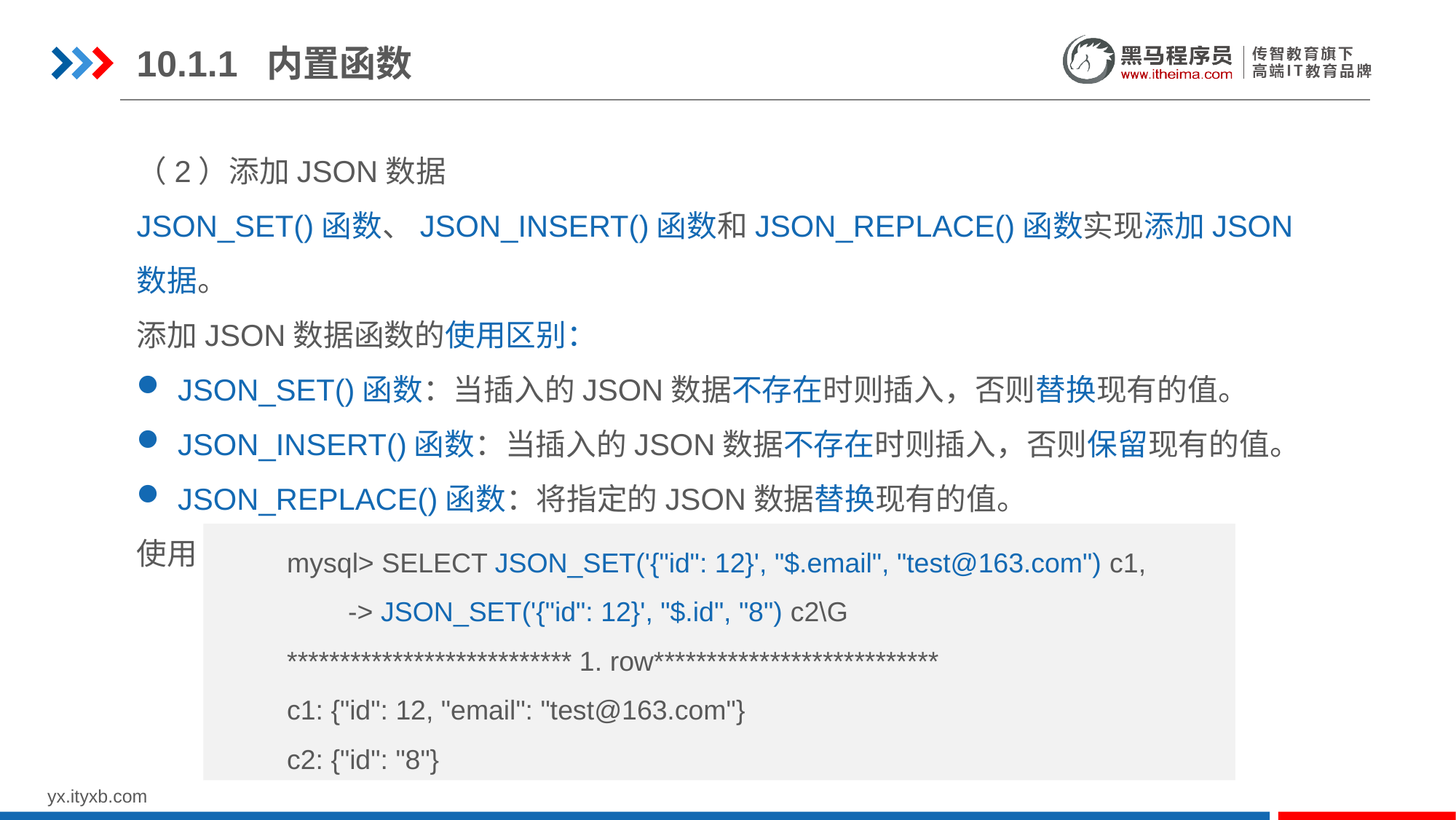

10.1.1  内置函数
（2）添加JSON数据
JSON_SET()函数、JSON_INSERT()函数和JSON_REPLACE()函数实现添加JSON数据。
添加JSON数据函数的使用区别：
JSON_SET()函数：当插入的JSON数据不存在时则插入，否则替换现有的值。
JSON_INSERT()函数：当插入的JSON数据不存在时则插入，否则保留现有的值。
JSON_REPLACE()函数：将指定的JSON数据替换现有的值。
使用JSON_SET()函数添加JSON数据：
mysql> SELECT JSON_SET('{"id": 12}', "$.email", "test@163.com") c1,
        -> JSON_SET('{"id": 12}', "$.id", "8") c2\G
*************************** 1. row***************************
c1: {"id": 12, "email": "test@163.com"}
c2: {"id": "8"}